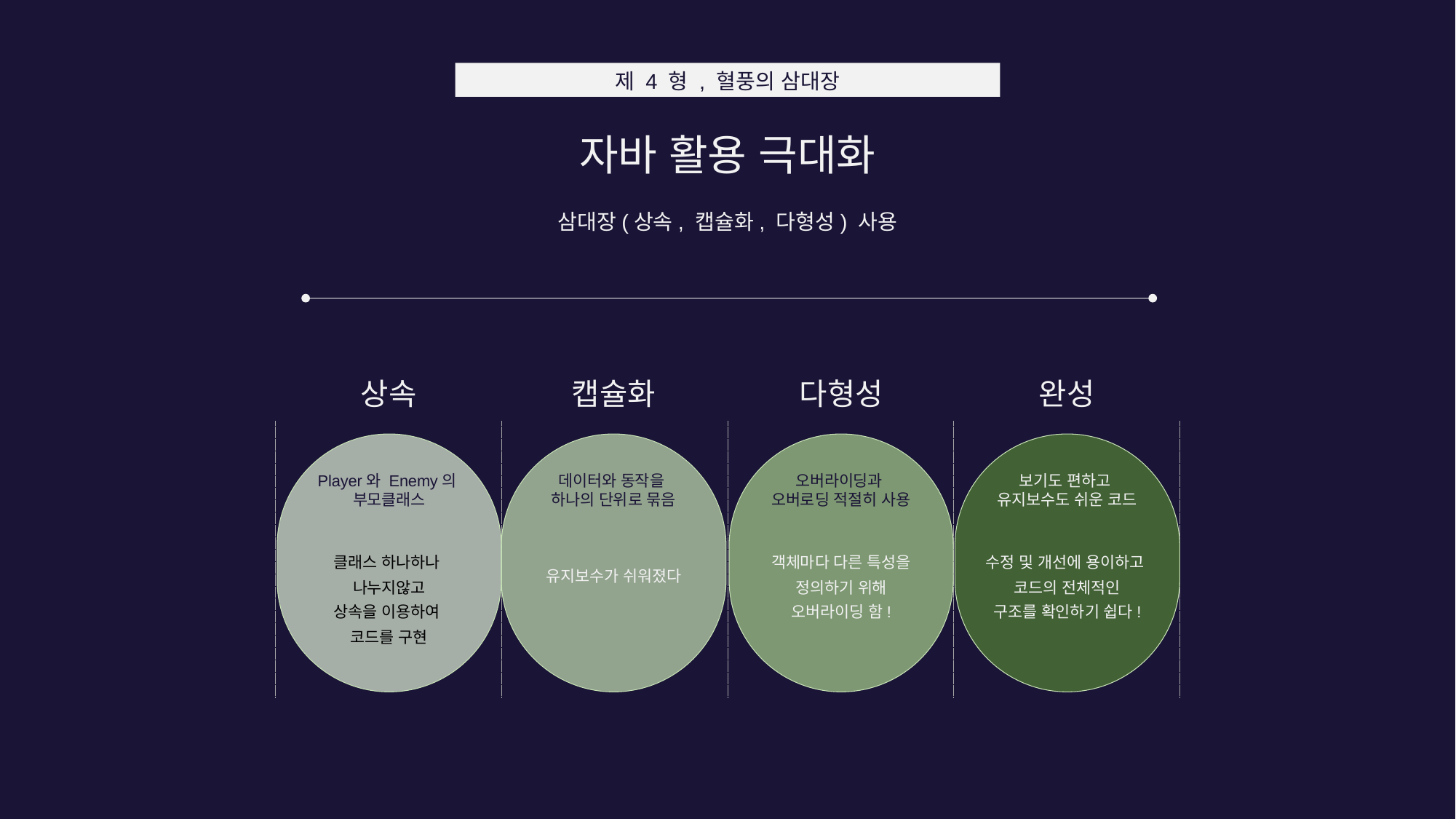

제 4 형 , 혈풍의 삼대장
자바 활용 극대화
삼대장(상속, 캡슐화, 다형성) 사용

상속
캡슐화
다형성
완성

보기도 편하고
유지보수도 쉬운 코드

수정 및 개선에 용이하고
코드의 전체적인
구조를 확인하기 쉽다!

다같이 모여라 덤벼라 세상아 (3주)

Player와 Enemy의
부모클래스

클래스 하나하나
나누지않고
상속을 이용하여
코드를 구현

오버라이딩과
오버로딩 적절히 사용

객체마다 다른 특성을 정의하기 위해
오버라이딩 함!

데이터와 동작을
하나의 단위로 묶음

유지보수가 쉬워졌다